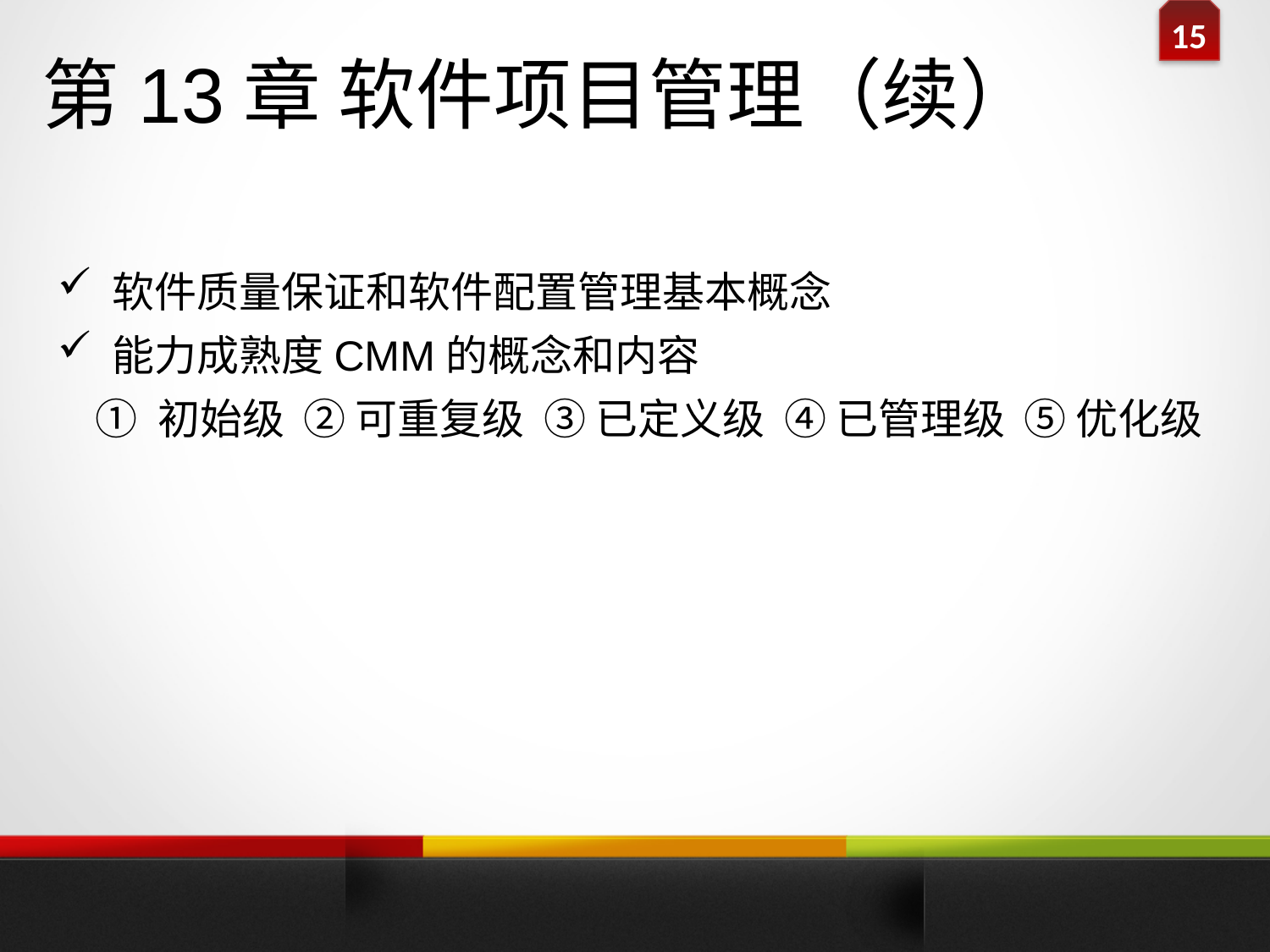

第13章 软件项目管理（续）
 软件质量保证和软件配置管理基本概念
 能力成熟度CMM的概念和内容
    ① 初始级  ② 可重复级  ③ 已定义级  ④ 已管理级  ⑤ 优化级